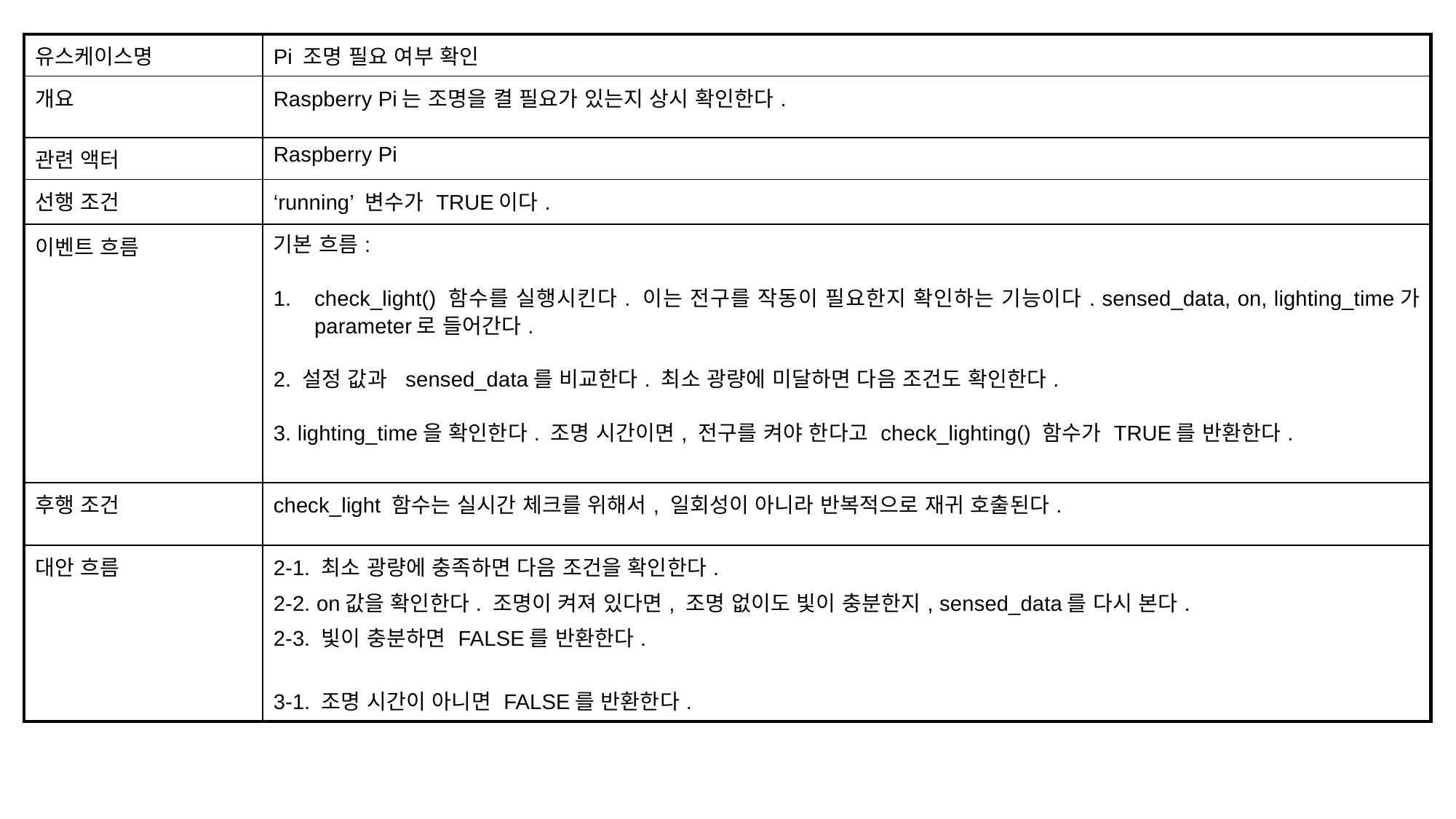

| 유스케이스명 | Pi 조명 필요 여부 확인 |
| --- | --- |
| 개요 | Raspberry Pi는 조명을 켤 필요가 있는지 상시 확인한다. |
| 관련 액터 | Raspberry Pi |
| 선행 조건 | ‘running’ 변수가 TRUE이다. |
| 이벤트 흐름 | 기본 흐름: check\_light() 함수를 실행시킨다. 이는 전구를 작동이 필요한지 확인하는 기능이다. sensed\_data, on, lighting\_time가 parameter로 들어간다. 2. 설정 값과 sensed\_data를 비교한다. 최소 광량에 미달하면 다음 조건도 확인한다. 3. lighting\_time을 확인한다. 조명 시간이면, 전구를 켜야 한다고 check\_lighting() 함수가 TRUE를 반환한다. |
| 후행 조건 | check\_light 함수는 실시간 체크를 위해서, 일회성이 아니라 반복적으로 재귀 호출된다. |
| 대안 흐름 | 2-1. 최소 광량에 충족하면 다음 조건을 확인한다. 2-2. on값을 확인한다. 조명이 켜져 있다면, 조명 없이도 빛이 충분한지, sensed\_data를 다시 본다. 2-3. 빛이 충분하면 FALSE를 반환한다. 3-1. 조명 시간이 아니면 FALSE를 반환한다. |